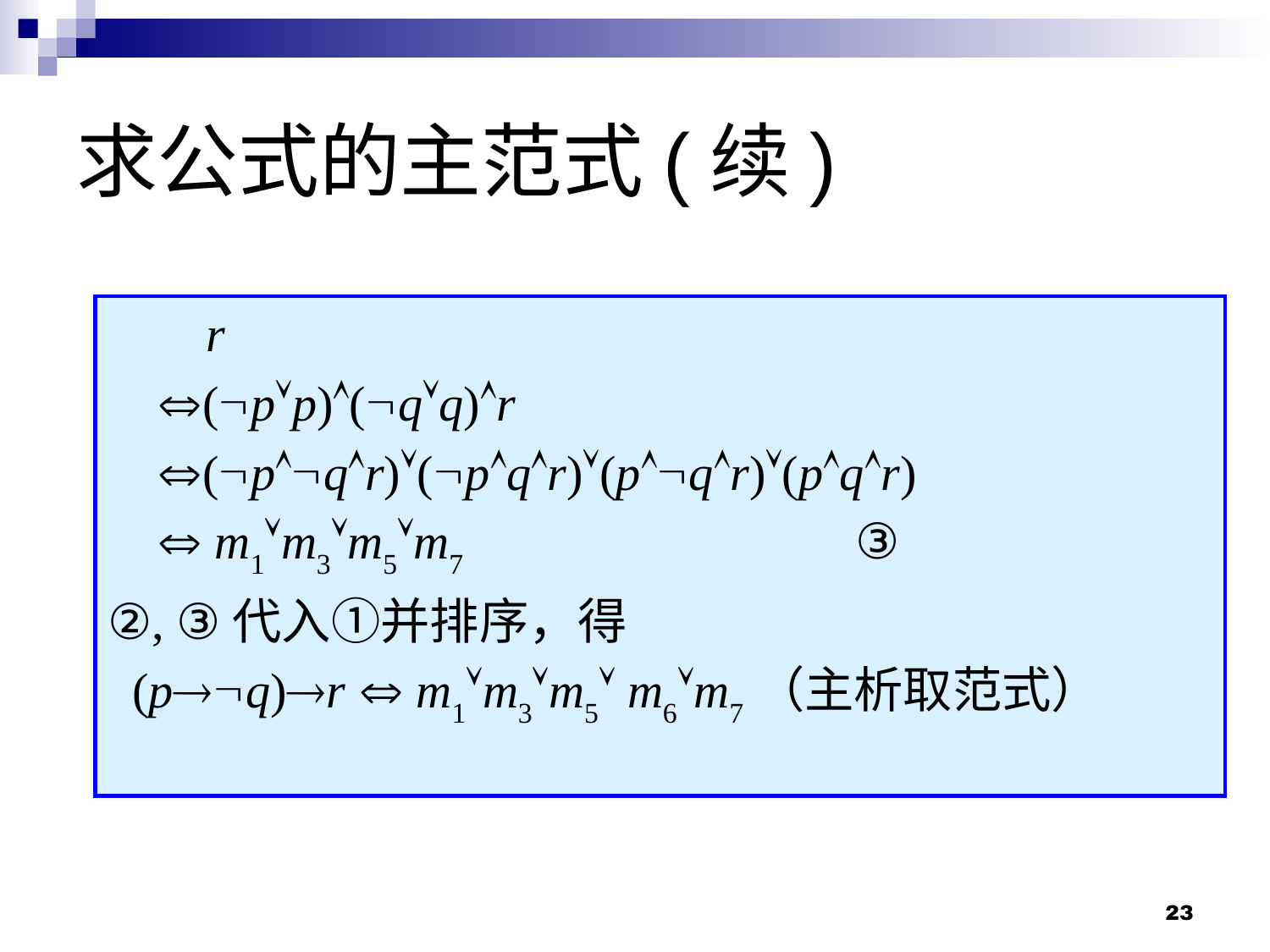

# 求公式的主范式(续)
        r
    ⇔(¬p∨p)∧(¬q∨q)∧r
    ⇔(¬p∧¬q∧r)∨(¬p∧q∧r)∨(p∧¬q∧r)∨(p∧q∧r)
    ⇔ m1∨m3∨m5∨m7                                  ③
②, ③代入①并排序，得
  (p→¬q)→r ⇔ m1∨m3∨m5∨ m6∨m7（主析取范式）
23